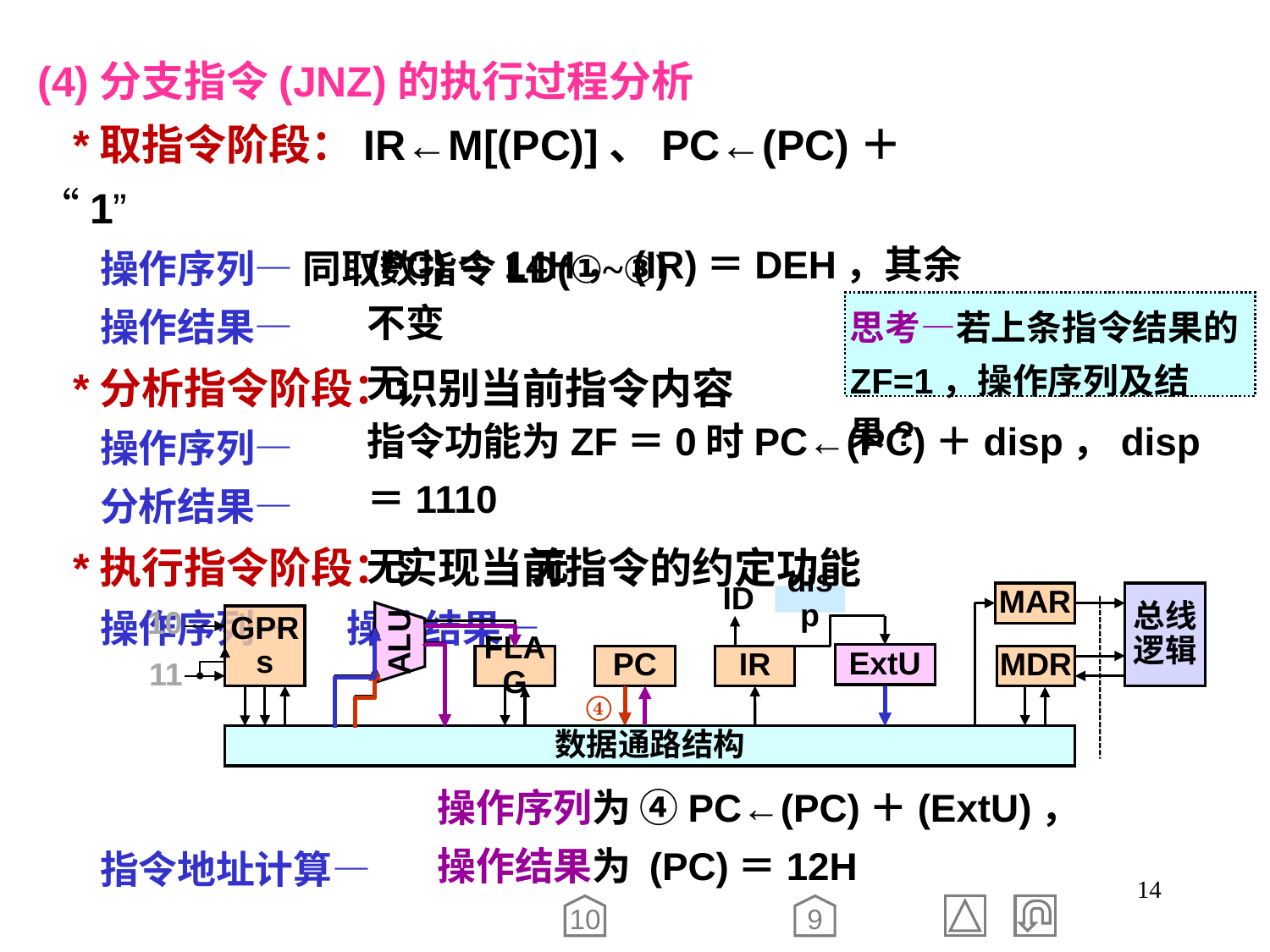

(4)分支指令(JNZ)的执行过程分析
   *取指令阶段：IR←M[(PC)]、PC←(PC)＋“1”
      操作序列— 同取数指令LD(①~③)
      操作结果—
   *分析指令阶段：识别当前指令内容
      操作序列—
      分析结果—
   *执行指令阶段：实现当前指令的约定功能
      操作序列—      操作结果—

      指令地址计算—
(PC)＝14H，(IR)＝DEH，其余不变
思考—若上条指令结果的ZF=1，操作序列及结果?
无
指令功能为ZF＝0时PC←(PC)＋disp，disp＝1110
无              无
MAR
总线逻辑
ID
disp
GPRs
ALU
ExtU
PC
IR
MDR
FLAG
数据通路结构
10
11
④
操作序列为 ④PC←(PC)＋(ExtU)，
操作结果为 (PC)＝12H
14

10
9